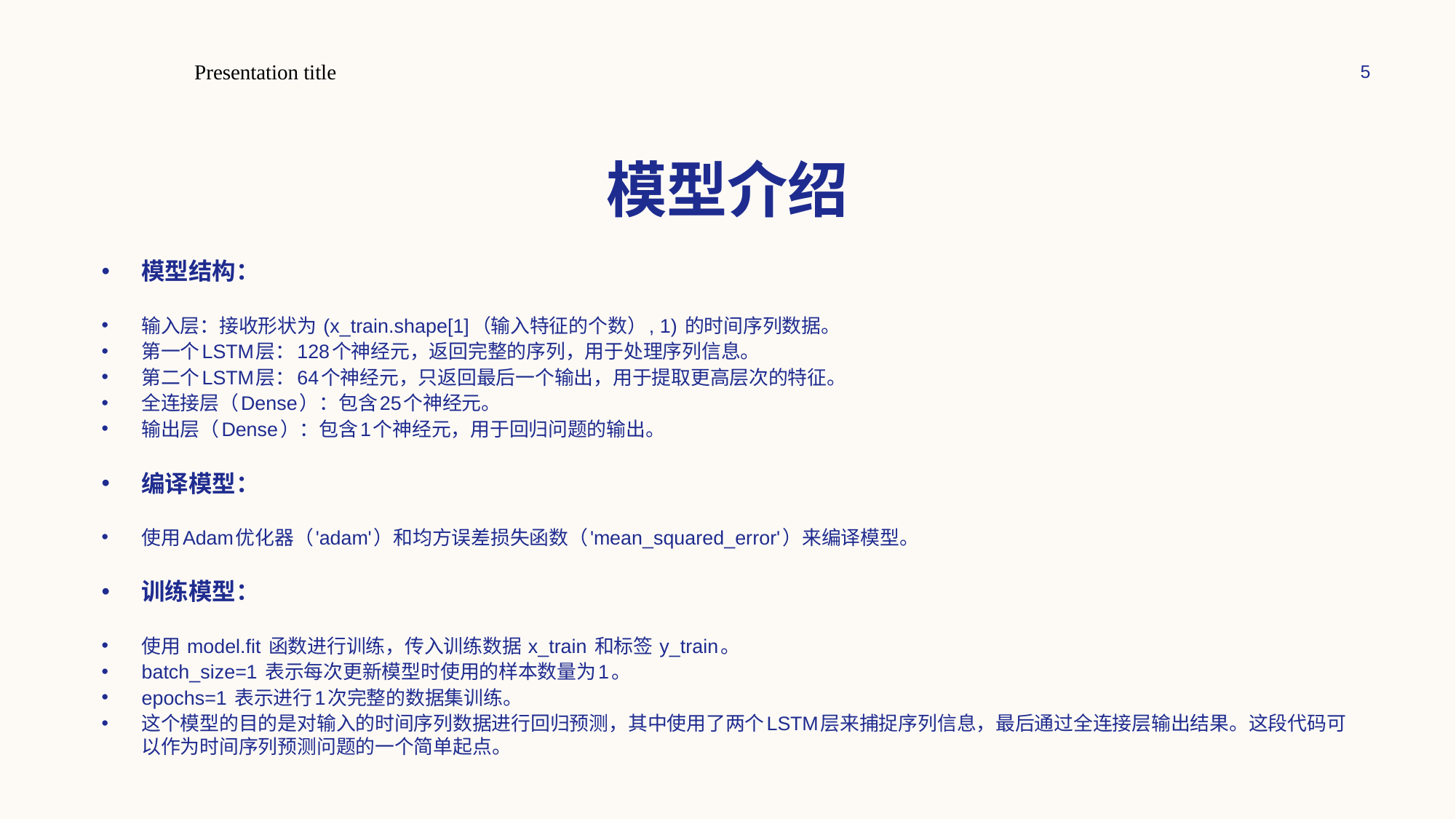

Presentation title
5
# 模型介绍
模型结构：

输入层：接收形状为 (x_train.shape[1]（输入特征的个数）, 1) 的时间序列数据。
第一个LSTM层：128个神经元，返回完整的序列，用于处理序列信息。
第二个LSTM层：64个神经元，只返回最后一个输出，用于提取更高层次的特征。
全连接层（Dense）：包含25个神经元。
输出层（Dense）：包含1个神经元，用于回归问题的输出。

编译模型：

使用Adam优化器（'adam'）和均方误差损失函数（'mean_squared_error'）来编译模型。

训练模型：

使用 model.fit 函数进行训练，传入训练数据 x_train 和标签 y_train。
batch_size=1 表示每次更新模型时使用的样本数量为1。
epochs=1 表示进行1次完整的数据集训练。
这个模型的目的是对输入的时间序列数据进行回归预测，其中使用了两个LSTM层来捕捉序列信息，最后通过全连接层输出结果。这段代码可以作为时间序列预测问题的一个简单起点。